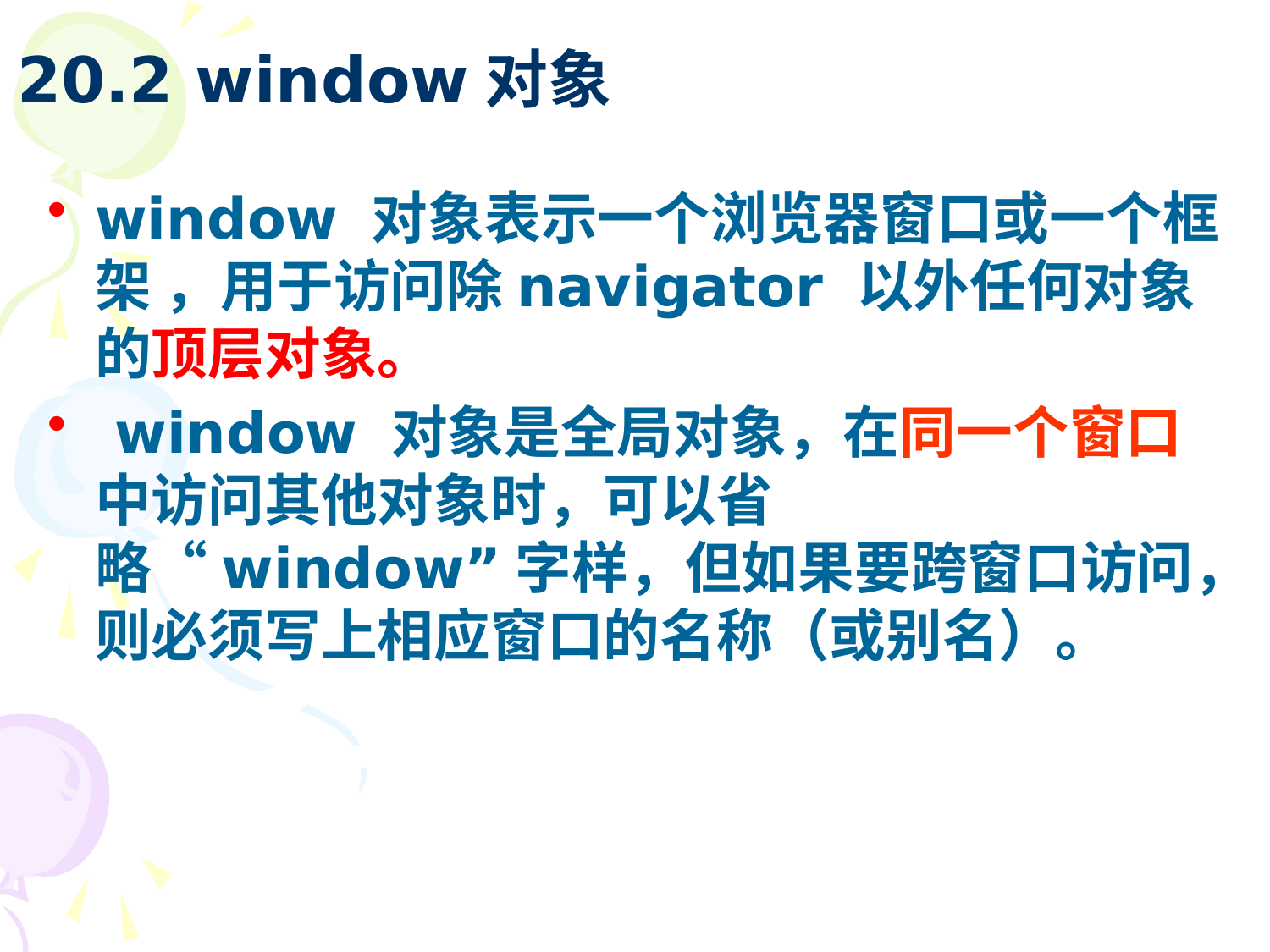

# 20.2 window对象
window 对象表示一个浏览器窗口或一个框架 ，用于访问除navigator 以外任何对象的顶层对象。
 window 对象是全局对象，在同一个窗口中访问其他对象时，可以省略“window”字样，但如果要跨窗口访问，则必须写上相应窗口的名称（或别名）。